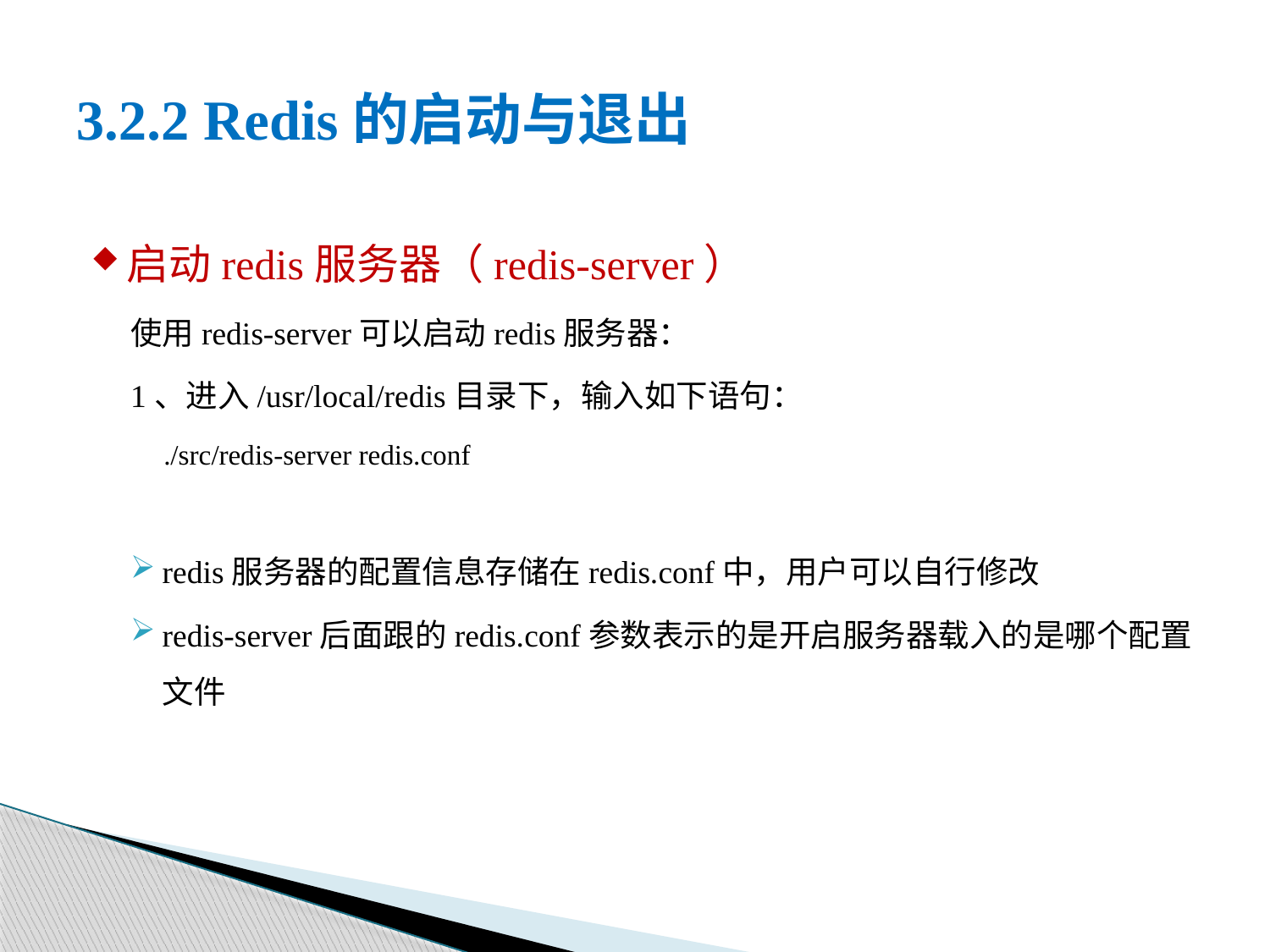

3.2.2 Redis的启动与退出
启动redis服务器（redis-server）
使用redis-server可以启动redis服务器：
1、进入/usr/local/redis目录下，输入如下语句：
./src/redis-server redis.conf

redis服务器的配置信息存储在redis.conf中，用户可以自行修改
redis-server后面跟的redis.conf参数表示的是开启服务器载入的是哪个配置文件